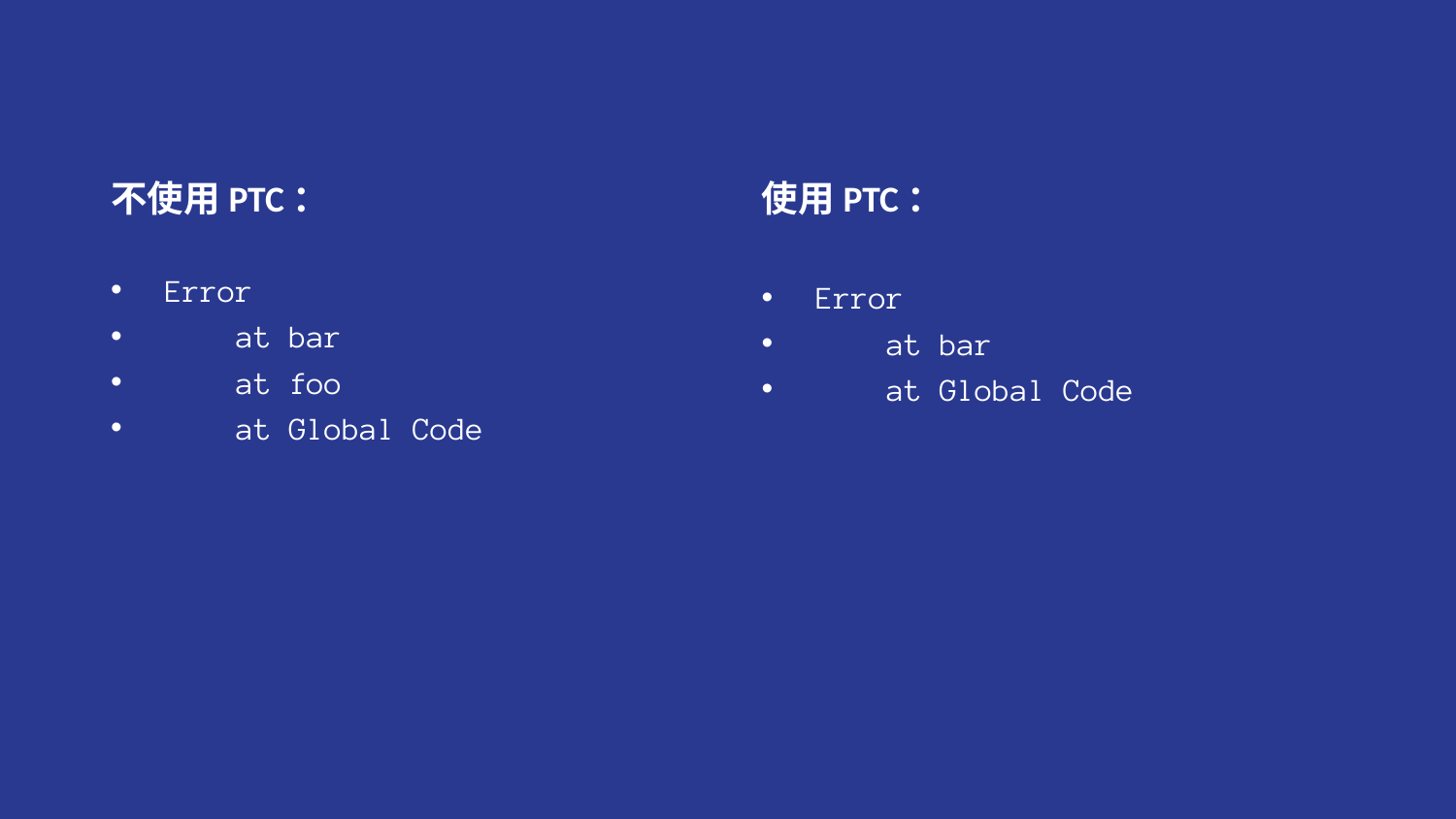

不使用PTC：

Error
    at bar
    at foo
    at Global Code

使用PTC：

Error
    at bar
    at Global Code